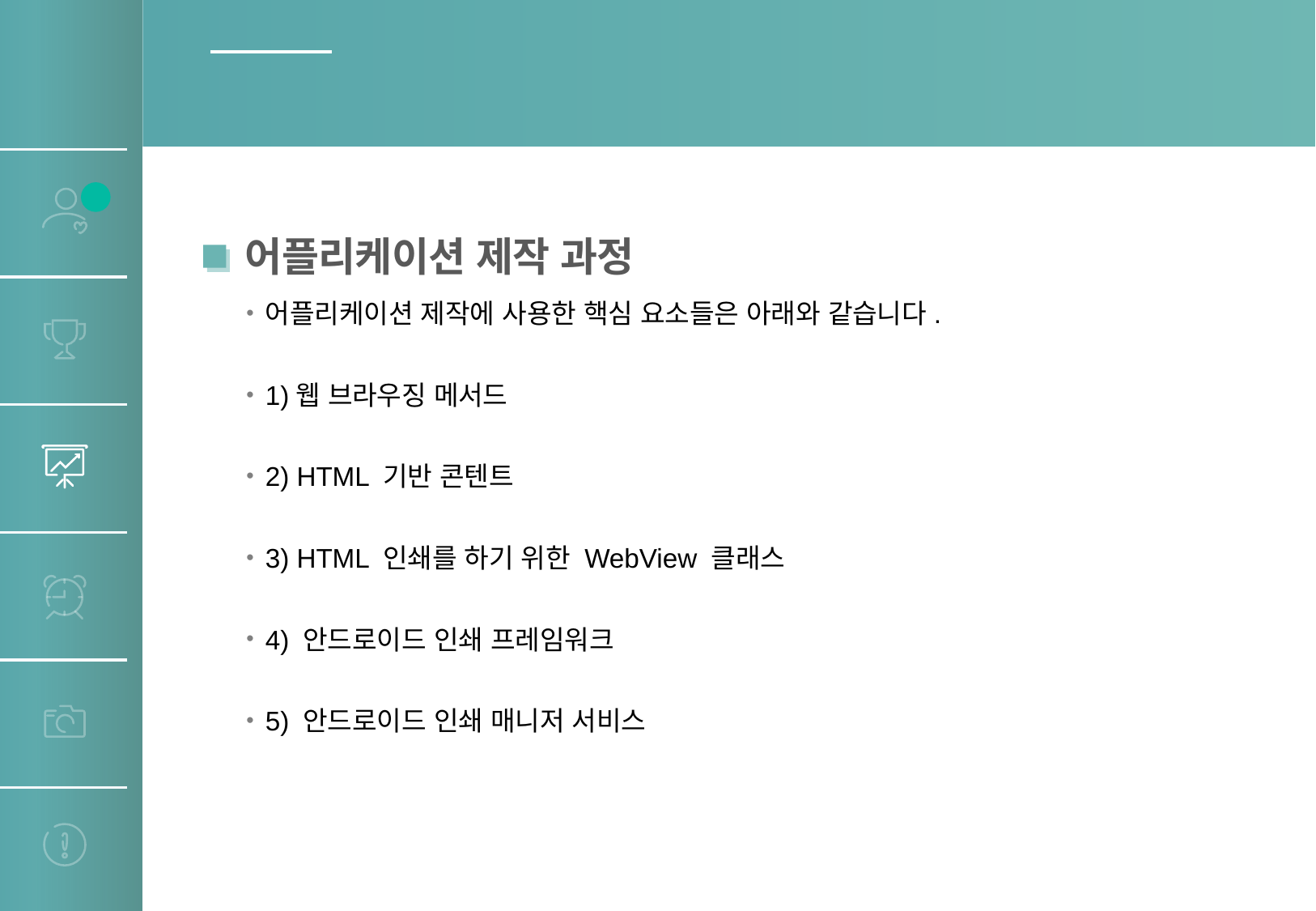

Capture & Convert
3

어플리케이션 제작 과정

어플리케이션 제작에 사용한 핵심 요소들은 아래와 같습니다.

1)웹 브라우징 메서드

2) HTML 기반 콘텐트

3) HTML 인쇄를 하기 위한 WebView 클래스

4) 안드로이드 인쇄 프레임워크

5) 안드로이드 인쇄 매니저 서비스